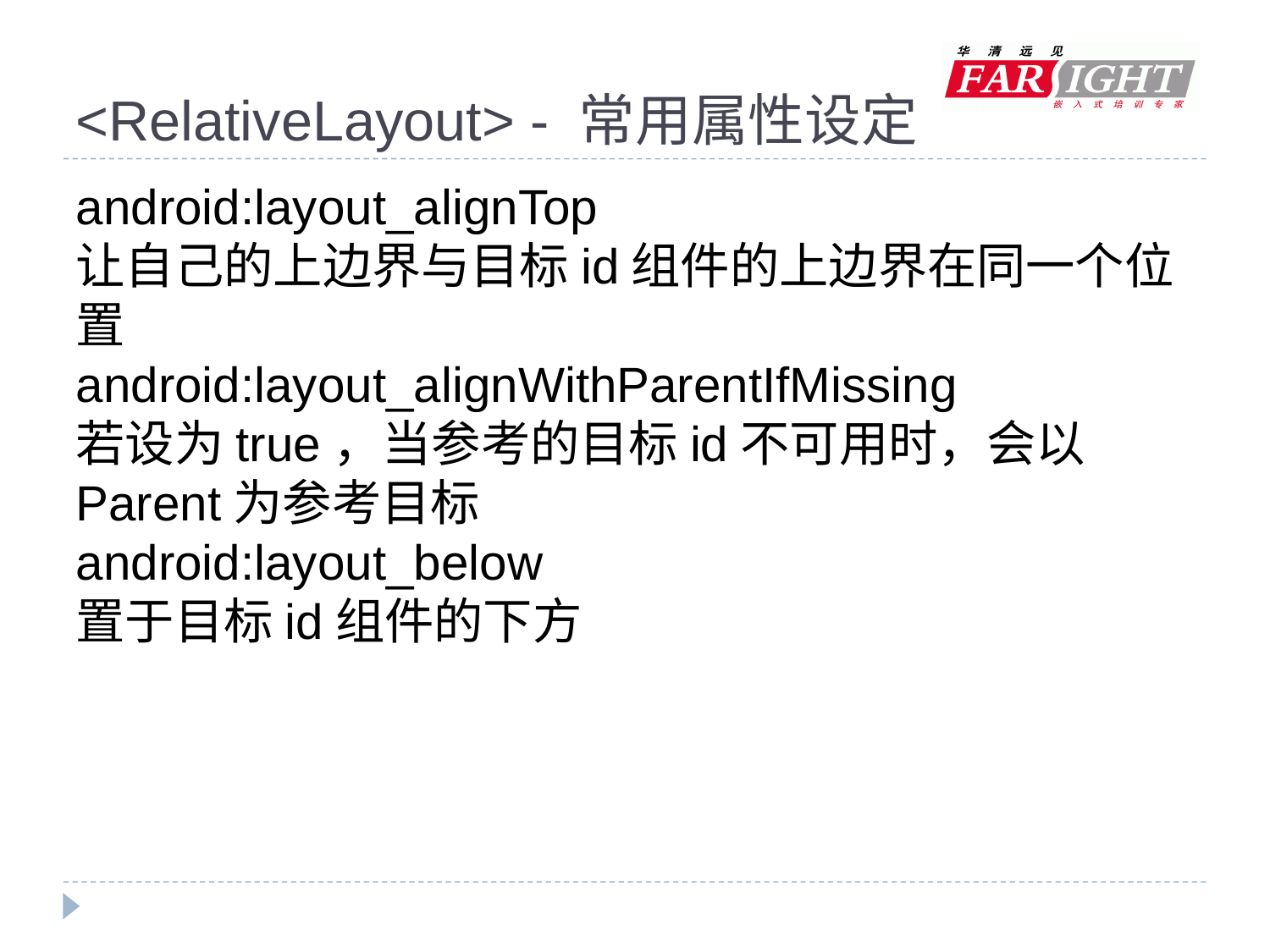

# <RelativeLayout> - 常用属性设定
android:layout_alignTop
让自己的上边界与目标id组件的上边界在同一个位置
android:layout_alignWithParentIfMissing
若设为true，当参考的目标id不可用时，会以Parent为参考目标
android:layout_below
置于目标id组件的下方